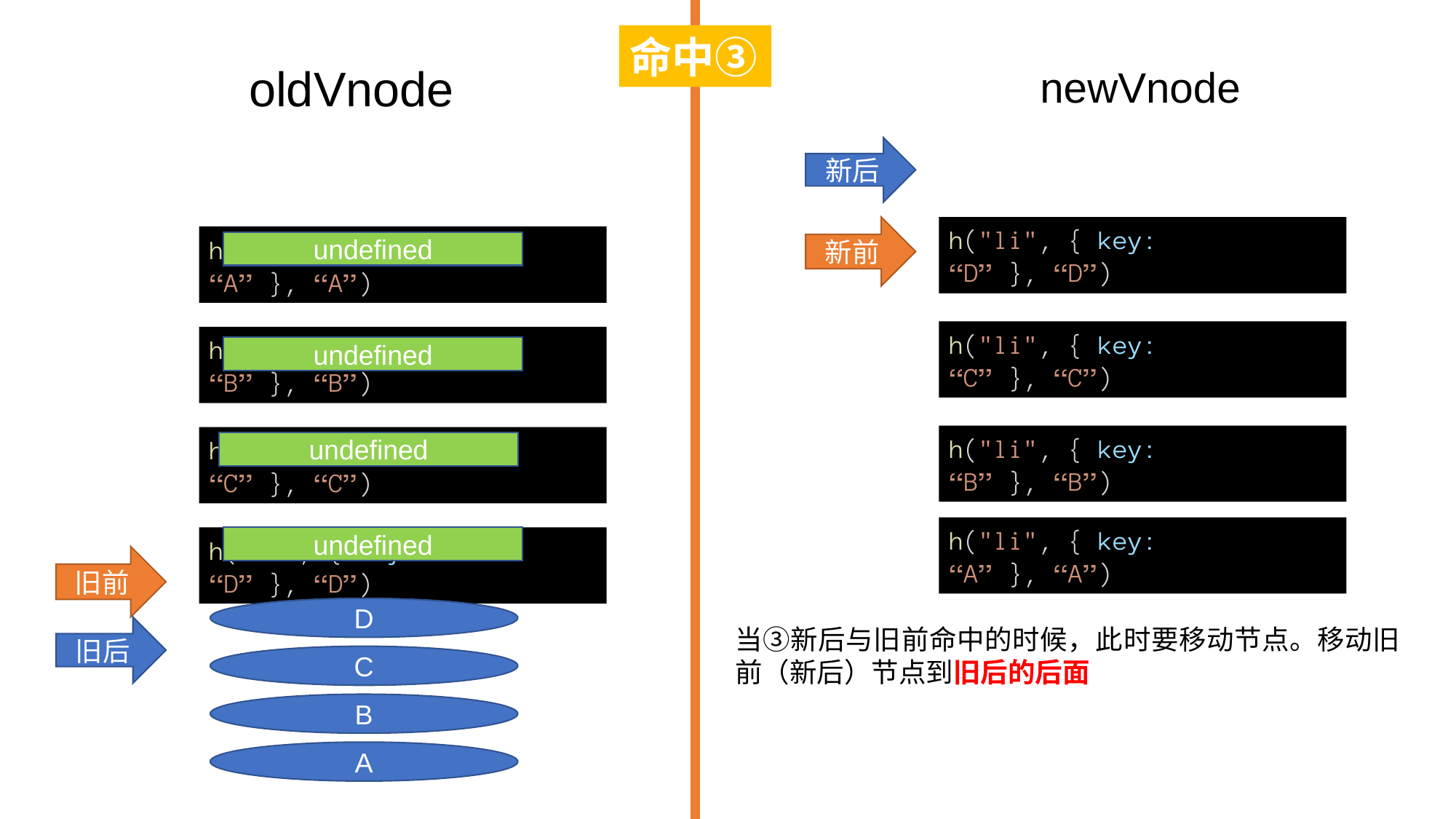

命中③
oldVnode
newVnode
新后
h("li", { key: “D” }, “D”)
新前
h("li", { key: “A” }, “A”)
undefined
h("li", { key: “C” }, “C”)
h("li", { key: “B” }, “B”)
undefined
h("li", { key: “B” }, “B”)
h("li", { key: “C” }, “C”)
undefined
h("li", { key: “A” }, “A”)
undefined
h("li", { key: “D” }, “D”)
旧前
D
当③新后与旧前命中的时候，此时要移动节点。移动旧前（新后）节点到旧后的后面
旧后
C
B
A